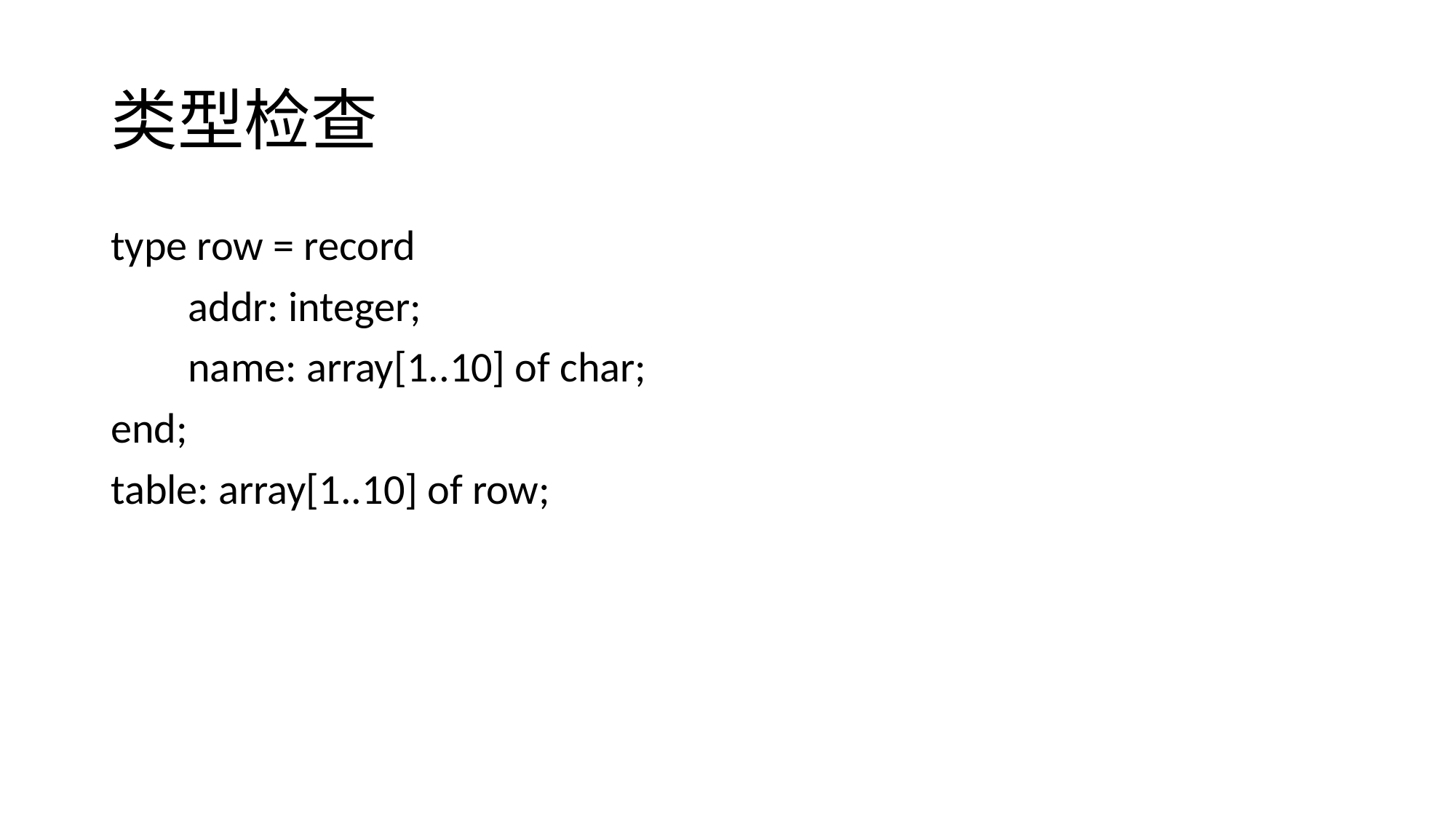

# 类型检查
type row = record
        addr: integer;
        name: array[1..10] of char;
end;
table: array[1..10] of row;